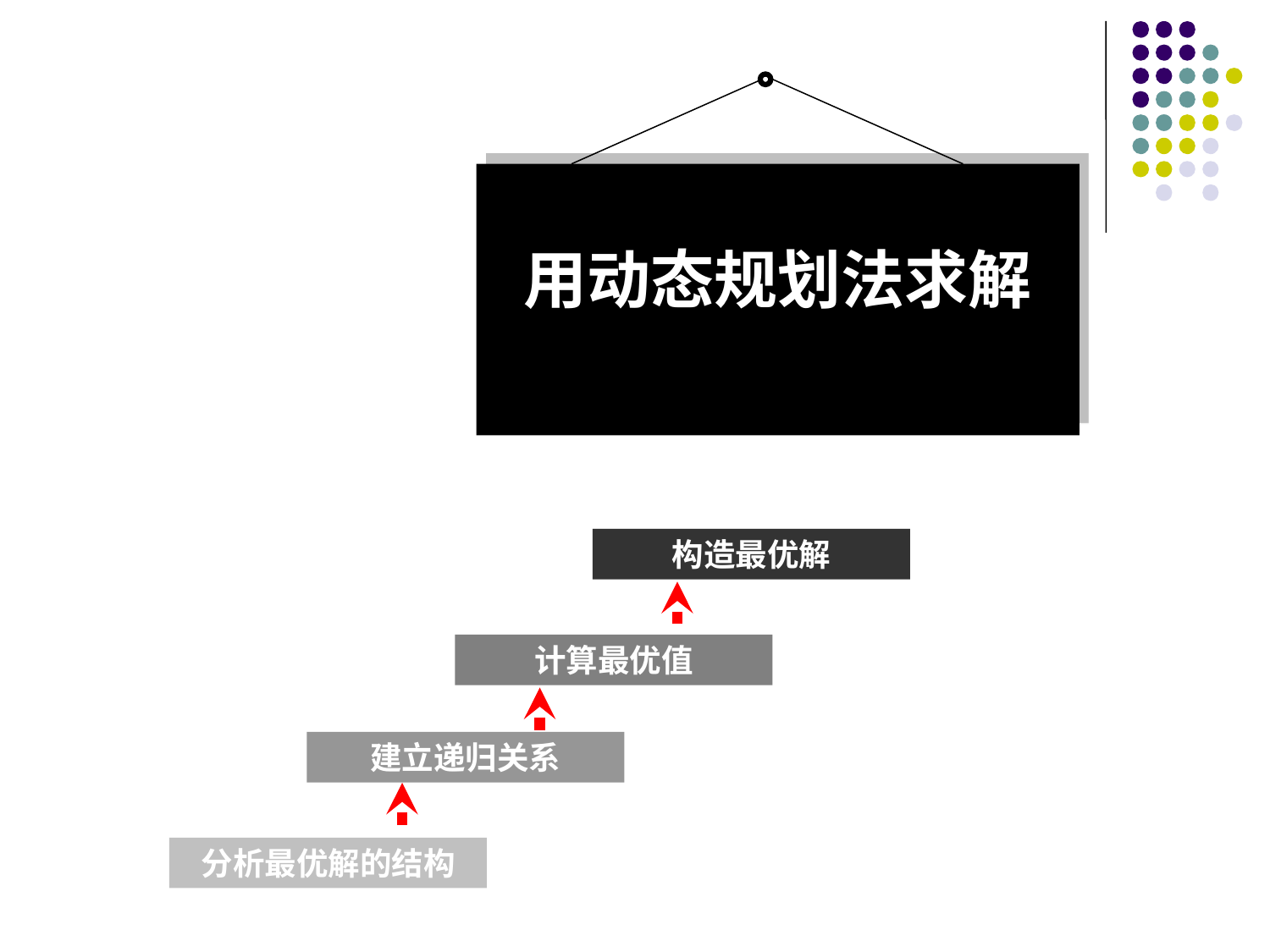

用动态规划法求解

构造最优解

计算最优值

建立递归关系

分析最优解的结构